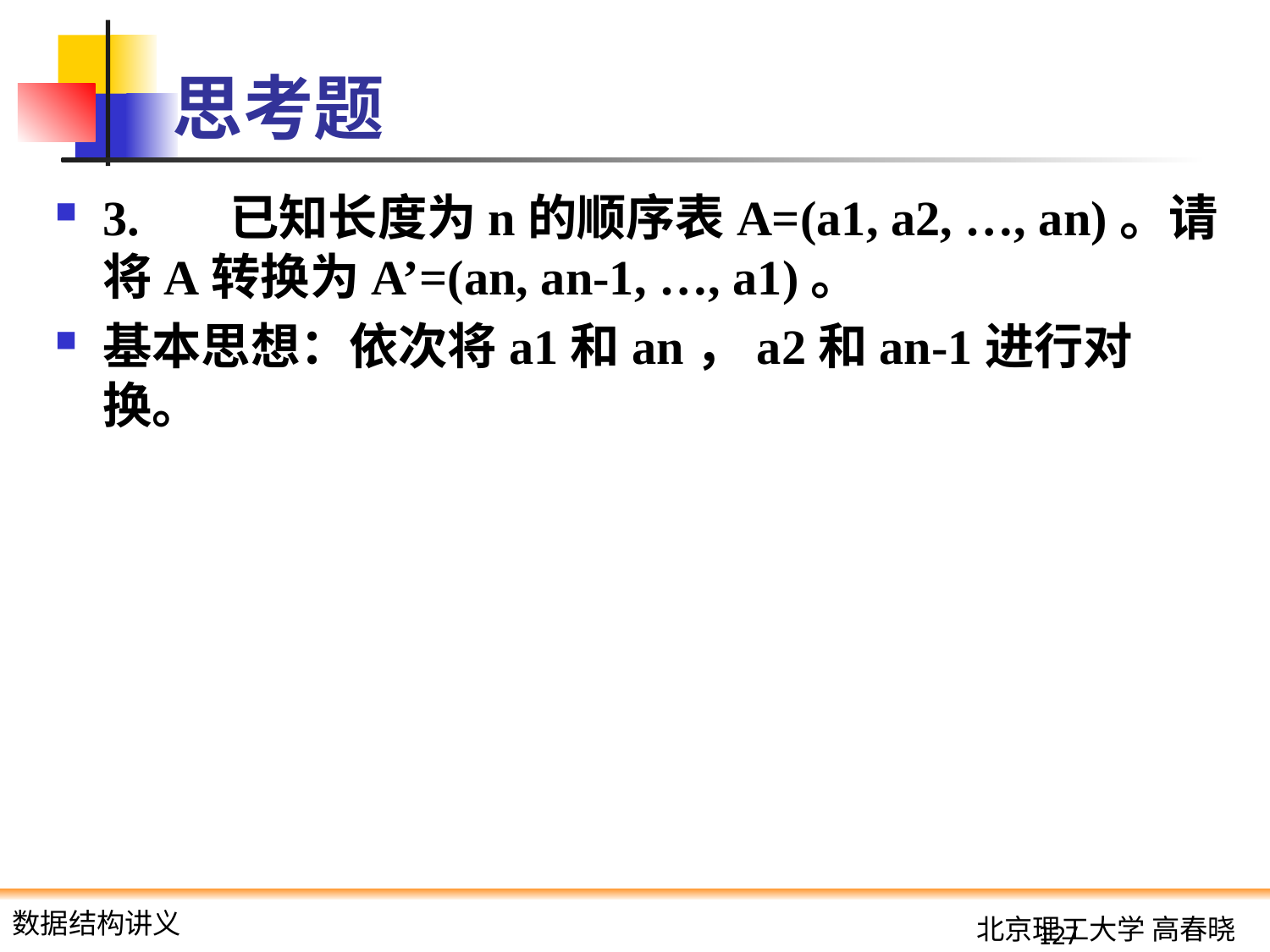

# 思考题
3.	已知长度为n的顺序表A=(a1, a2, …, an)。请将A转换为A’=(an, an-1, …, a1)。
基本思想：依次将a1和an，a2和an-1进行对换。
127